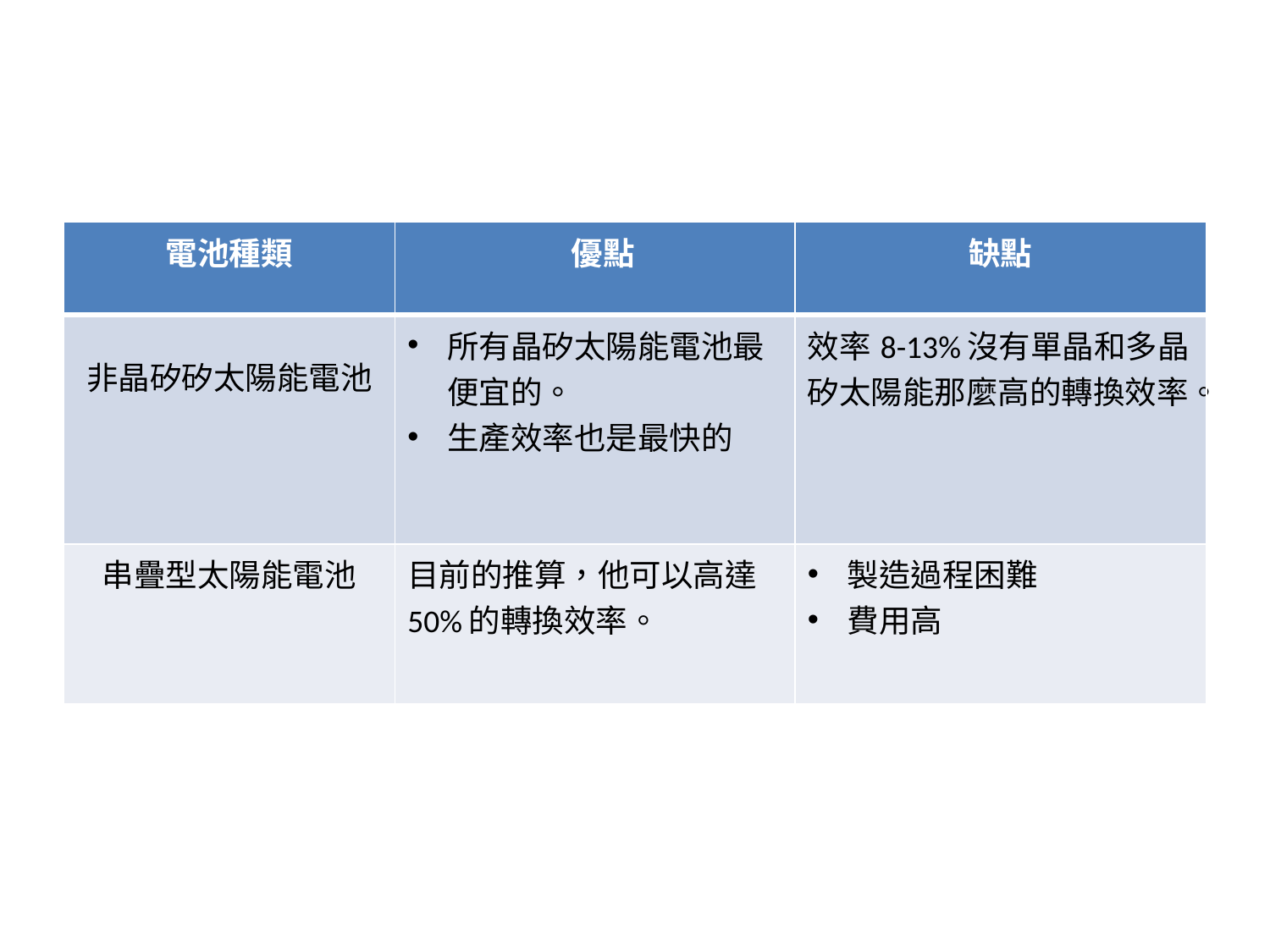

| 電池種類 | 優點 | 缺點 |
| --- | --- | --- |
| 非晶矽矽太陽能電池 | 所有晶矽太陽能電池最便宜的。 生產效率也是最快的 | 效率8-13%沒有單晶和多晶矽太陽能那麼高的轉換效率。 |
| 串疊型太陽能電池 | 目前的推算，他可以高達50%的轉換效率。 | 製造過程困難 費用高 |